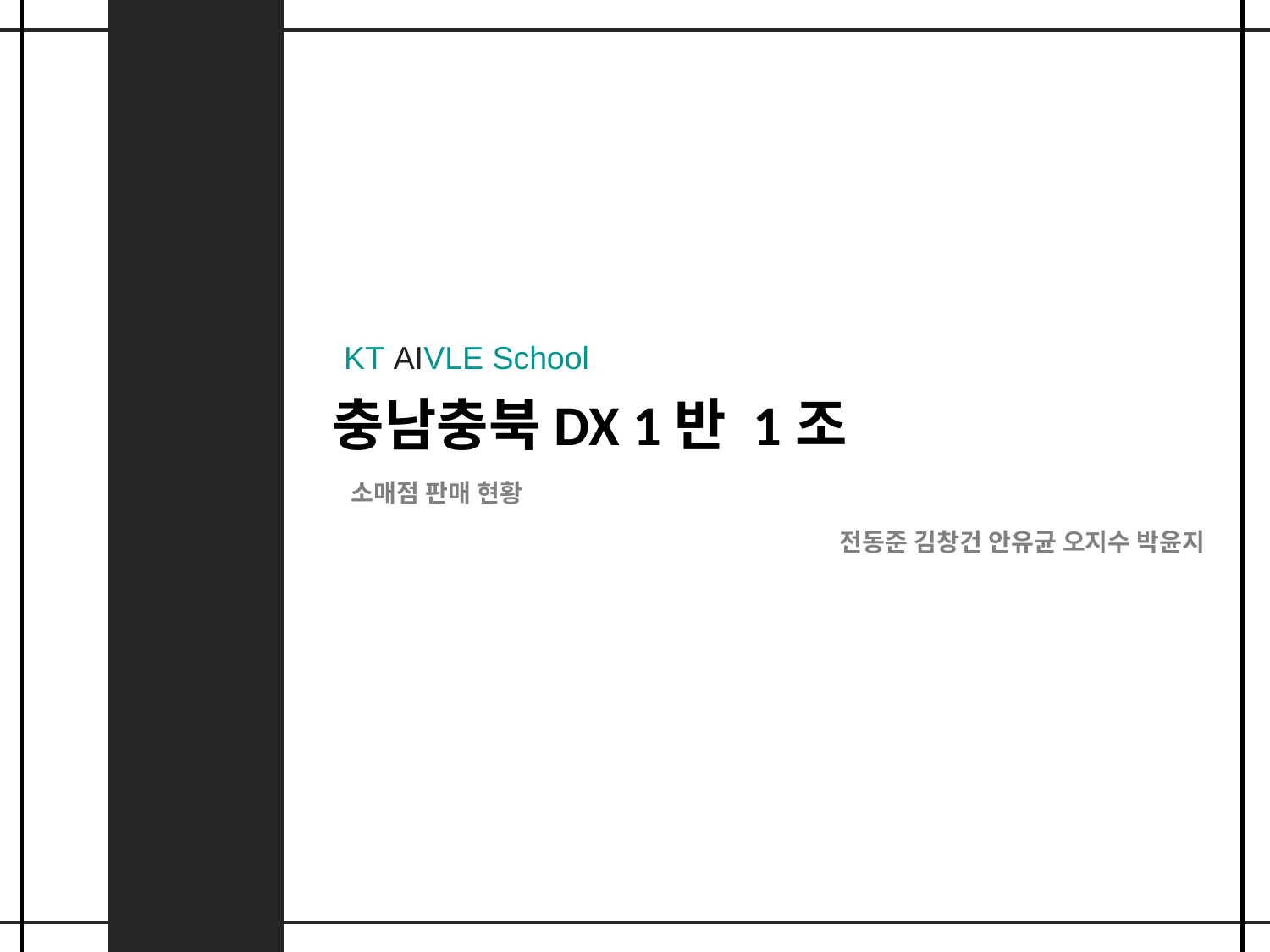

KT AIVLE School
충남충북DX 1반 1조
소매점 판매 현황

전동준 김창건 안유균 오지수 박윤지